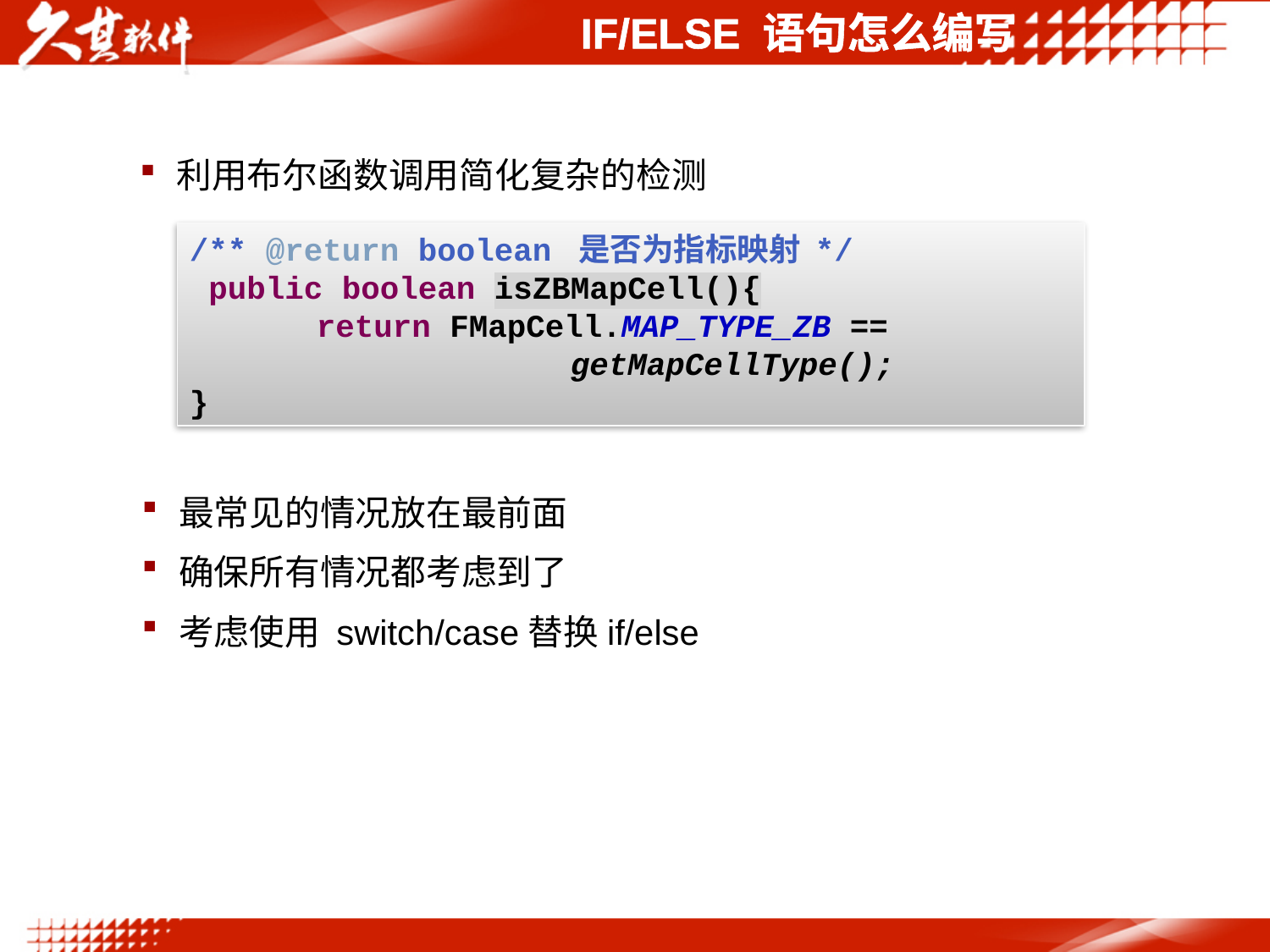

IF/ELSE 语句怎么编写
利用布尔函数调用简化复杂的检测

/** @return boolean 是否为指标映射 */
 public boolean isZBMapCell(){
	return FMapCell.MAP_TYPE_ZB == 				getMapCellType();
}
最常见的情况放在最前面
确保所有情况都考虑到了
考虑使用 switch/case替换if/else